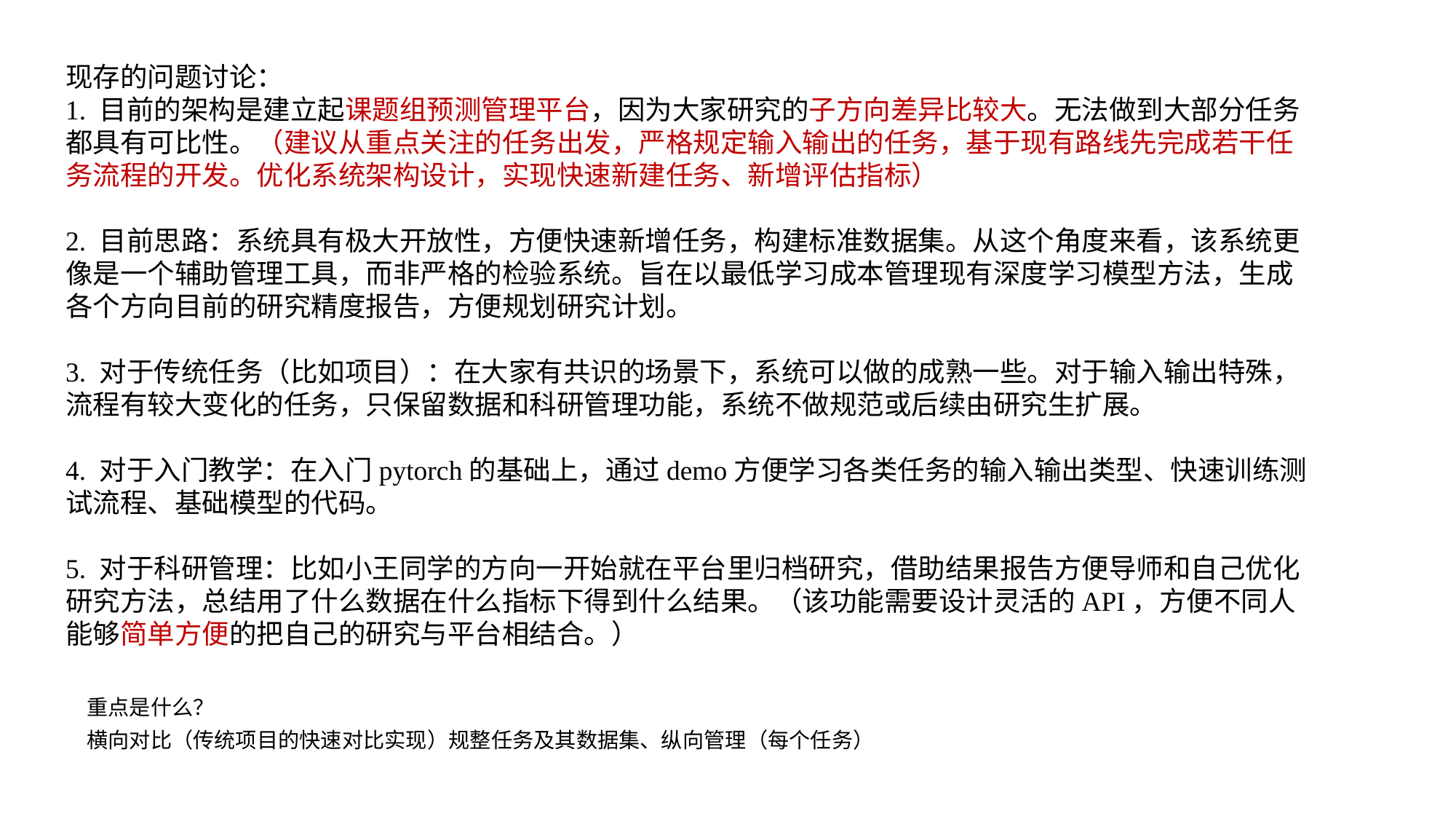

现存的问题讨论：
1. 目前的架构是建立起课题组预测管理平台，因为大家研究的子方向差异比较大。无法做到大部分任务都具有可比性。（建议从重点关注的任务出发，严格规定输入输出的任务，基于现有路线先完成若干任务流程的开发。优化系统架构设计，实现快速新建任务、新增评估指标）

2. 目前思路：系统具有极大开放性，方便快速新增任务，构建标准数据集。从这个角度来看，该系统更像是一个辅助管理工具，而非严格的检验系统。旨在以最低学习成本管理现有深度学习模型方法，生成各个方向目前的研究精度报告，方便规划研究计划。

3. 对于传统任务（比如项目）：在大家有共识的场景下，系统可以做的成熟一些。对于输入输出特殊，流程有较大变化的任务，只保留数据和科研管理功能，系统不做规范或后续由研究生扩展。

4. 对于入门教学：在入门pytorch的基础上，通过demo方便学习各类任务的输入输出类型、快速训练测试流程、基础模型的代码。

5. 对于科研管理：比如小王同学的方向一开始就在平台里归档研究，借助结果报告方便导师和自己优化研究方法，总结用了什么数据在什么指标下得到什么结果。（该功能需要设计灵活的API，方便不同人能够简单方便的把自己的研究与平台相结合。）
重点是什么？
横向对比（传统项目的快速对比实现）规整任务及其数据集、纵向管理（每个任务）